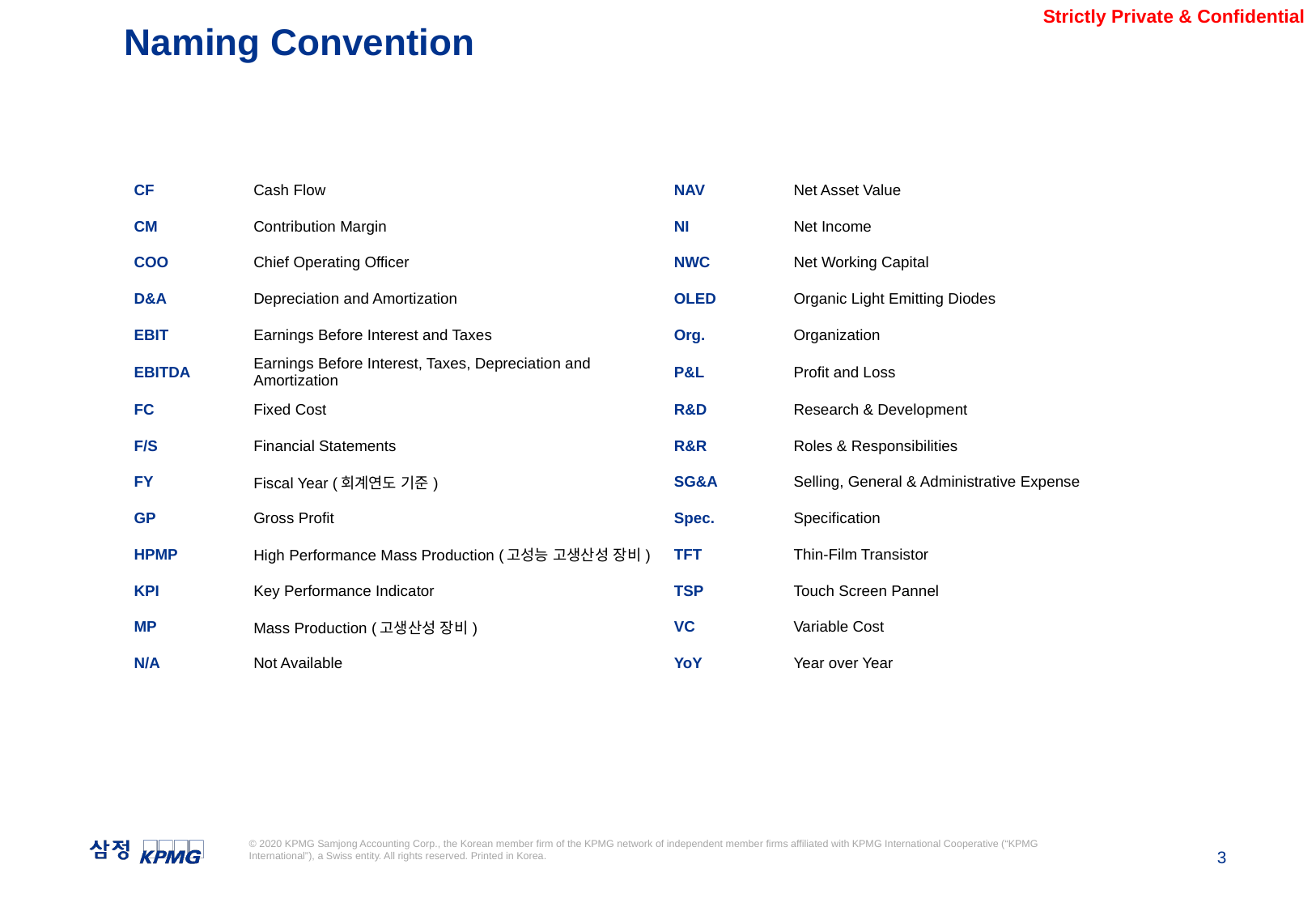

Naming Convention
| CF | Cash Flow | NAV | Net Asset Value |
| --- | --- | --- | --- |
| CM | Contribution Margin | NI | Net Income |
| COO | Chief Operating Officer | NWC | Net Working Capital |
| D&A | Depreciation and Amortization | OLED | Organic Light Emitting Diodes |
| EBIT | Earnings Before Interest and Taxes | Org. | Organization |
| EBITDA | Earnings Before Interest, Taxes, Depreciation and Amortization | P&L | Profit and Loss |
| FC | Fixed Cost | R&D | Research & Development |
| F/S | Financial Statements | R&R | Roles & Responsibilities |
| FY | Fiscal Year (회계연도 기준) | SG&A | Selling, General & Administrative Expense |
| GP | Gross Profit | Spec. | Specification |
| HPMP | High Performance Mass Production (고성능 고생산성 장비) | TFT | Thin-Film Transistor |
| KPI | Key Performance Indicator | TSP | Touch Screen Pannel |
| MP | Mass Production (고생산성 장비) | VC | Variable Cost |
| N/A | Not Available | YoY | Year over Year |
|  |  |  |  |
|  |  |  |  |
|  |  |  |  |
|  |  |  |  |
|  |  |  |  |